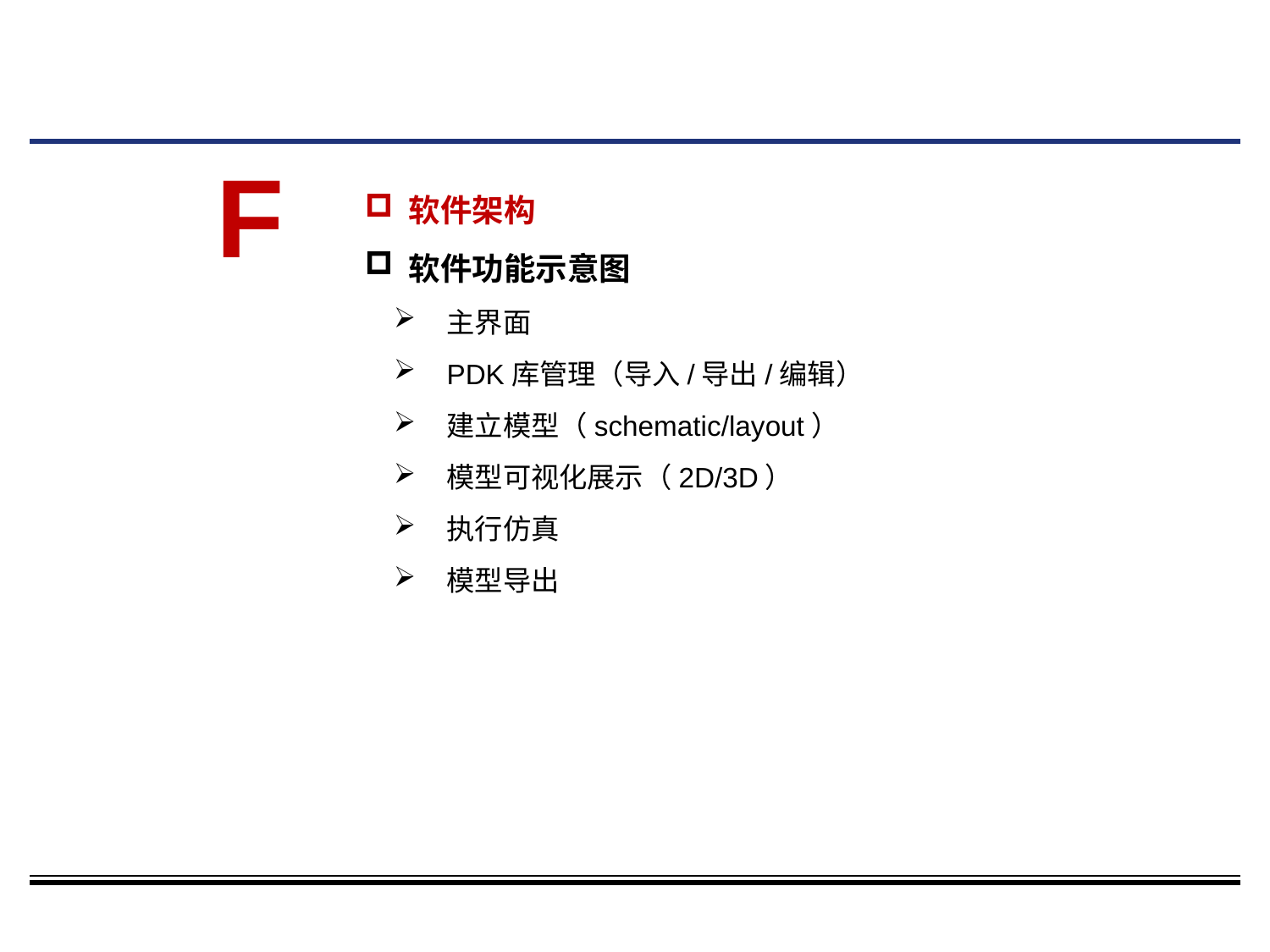

#
F
 软件架构
 软件功能示意图
主界面
PDK库管理（导入/导出/编辑）
建立模型（schematic/layout）
模型可视化展示（2D/3D）
执行仿真
模型导出